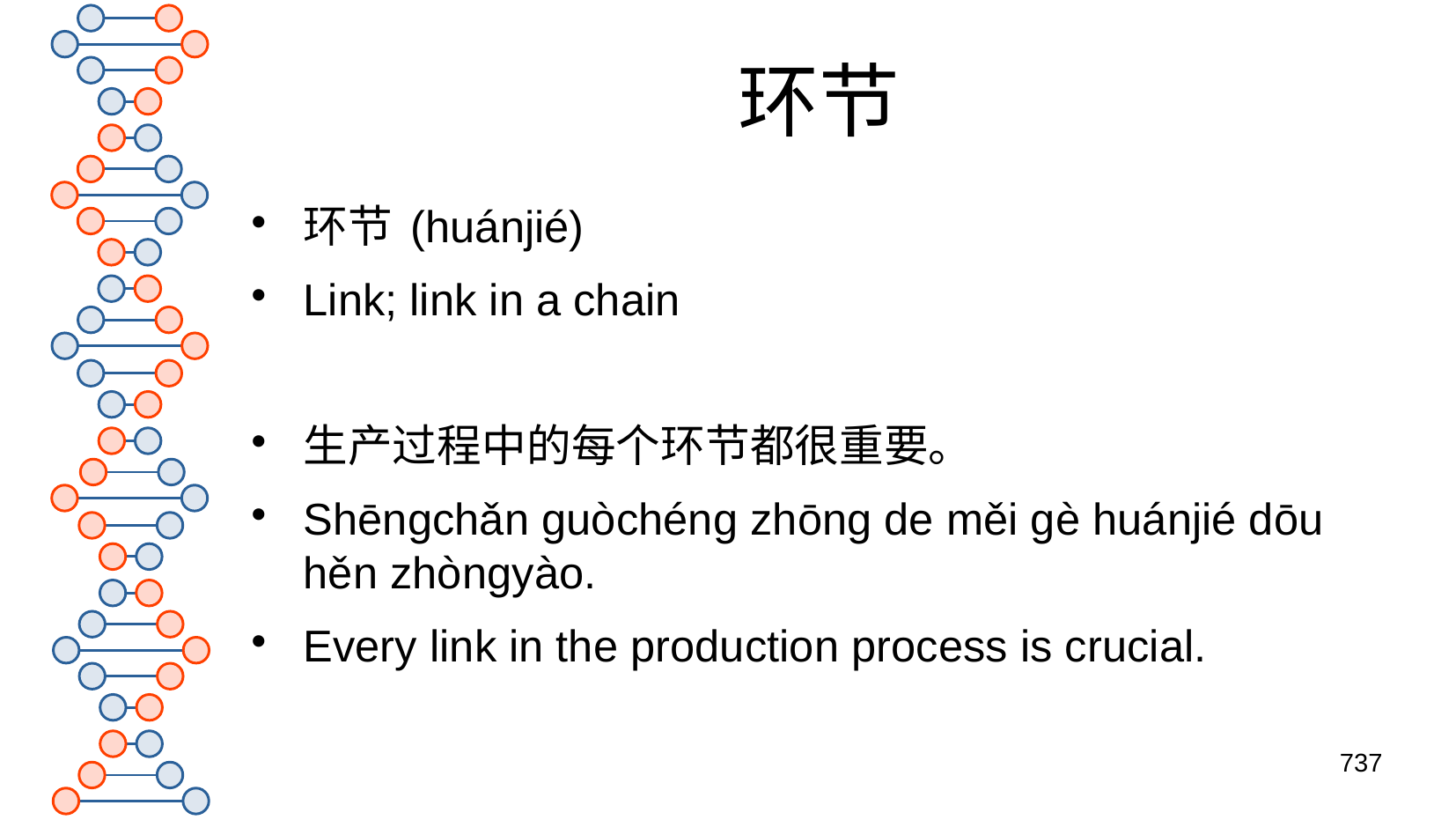

# 环节
环节 (huánjié)
Link; link in a chain

生产过程中的每个环节都很重要。
Shēngchǎn guòchéng zhōng de měi gè huánjié dōu hěn zhòngyào.
Every link in the production process is crucial.

737